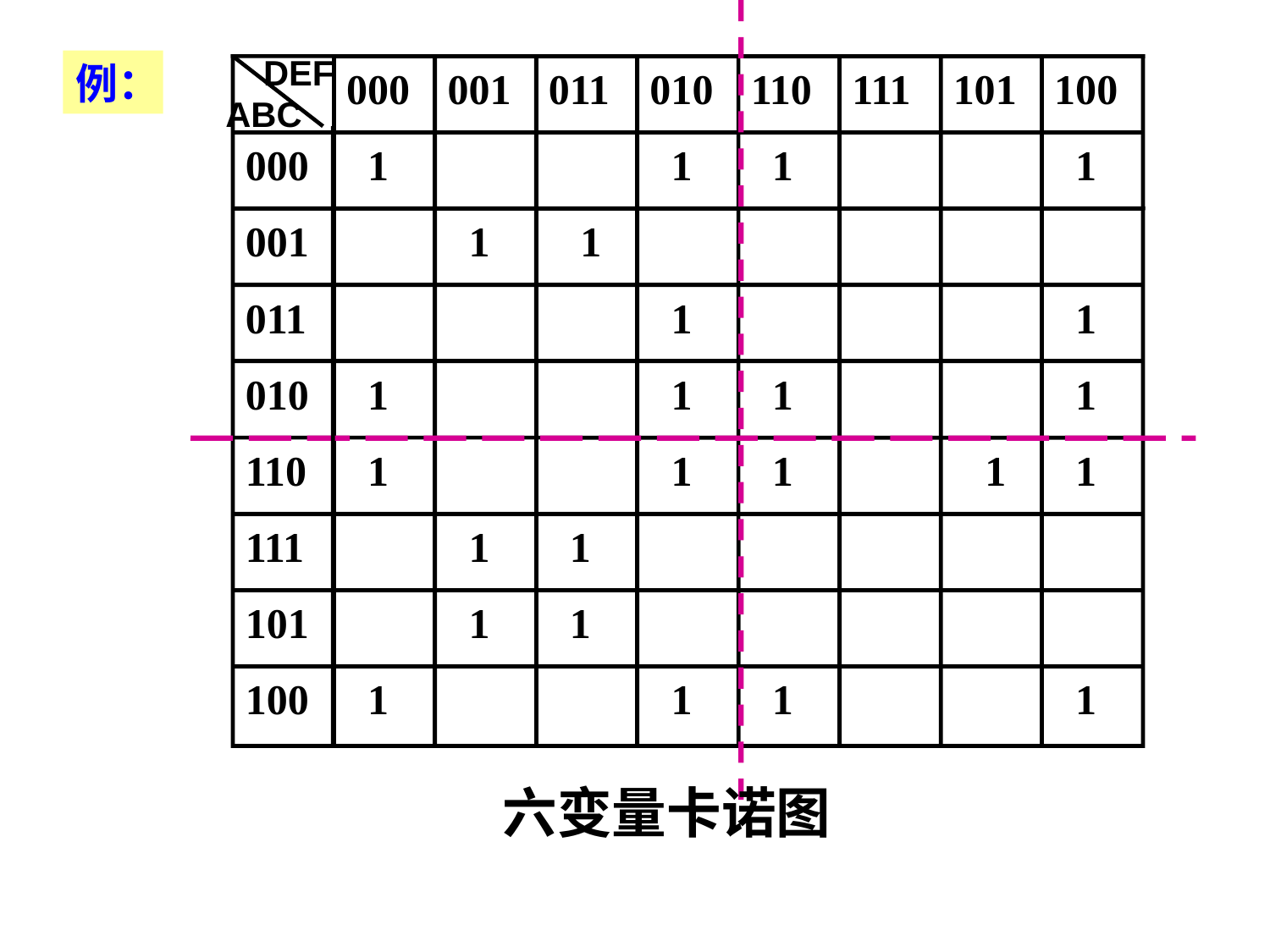

DEF
例：

000

001

011

010

110

111

101

100

ABC

000
  1

  1
  1

  1

001

  1
   1

011

  1

  1
010

  1

  1
  1

  1
110

  1

  1
  1

   1
  1

111

  1
  1

101

  1
  1

100

  1

  1
  1

  1
六变量卡诺图